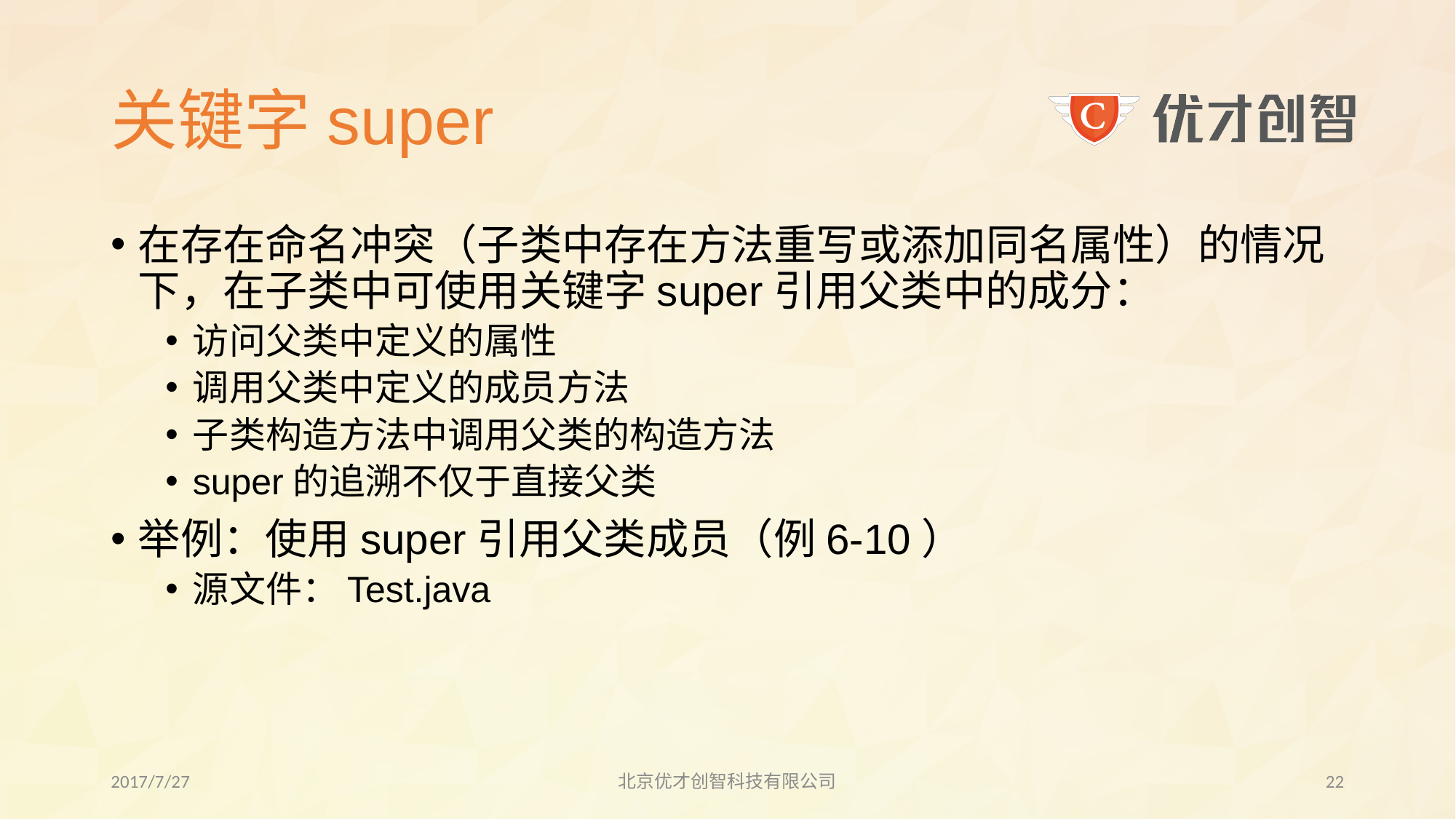

# 关键字super
在存在命名冲突（子类中存在方法重写或添加同名属性）的情况下，在子类中可使用关键字super引用父类中的成分：
访问父类中定义的属性
调用父类中定义的成员方法
子类构造方法中调用父类的构造方法
super的追溯不仅于直接父类
举例：使用super引用父类成员（例6-10）
源文件：Test.java
2017/7/27
北京优才创智科技有限公司
22